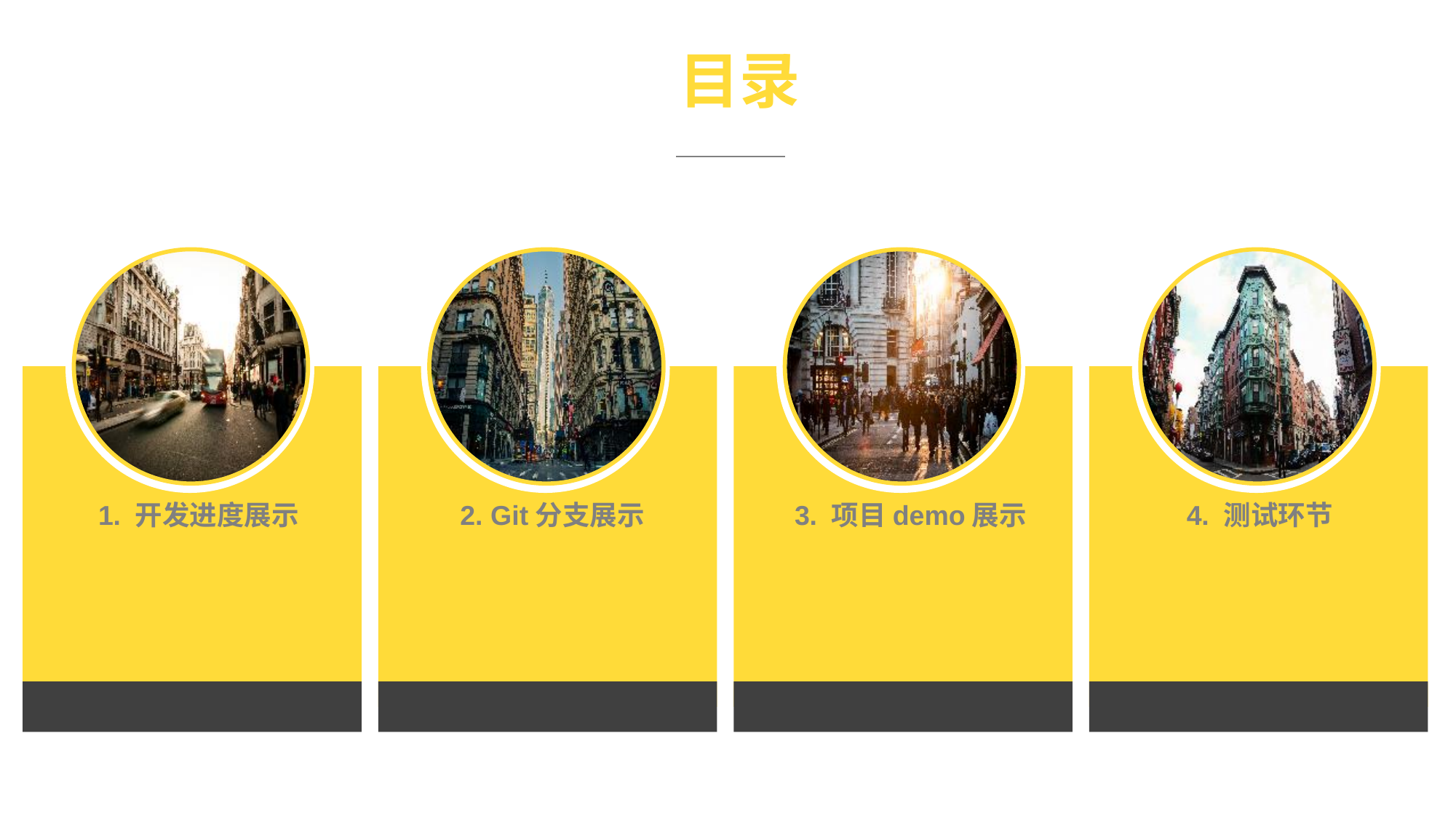

目录

1. 开发进度展示
2. Git分支展示
3. 项目demo展示
4. 测试环节